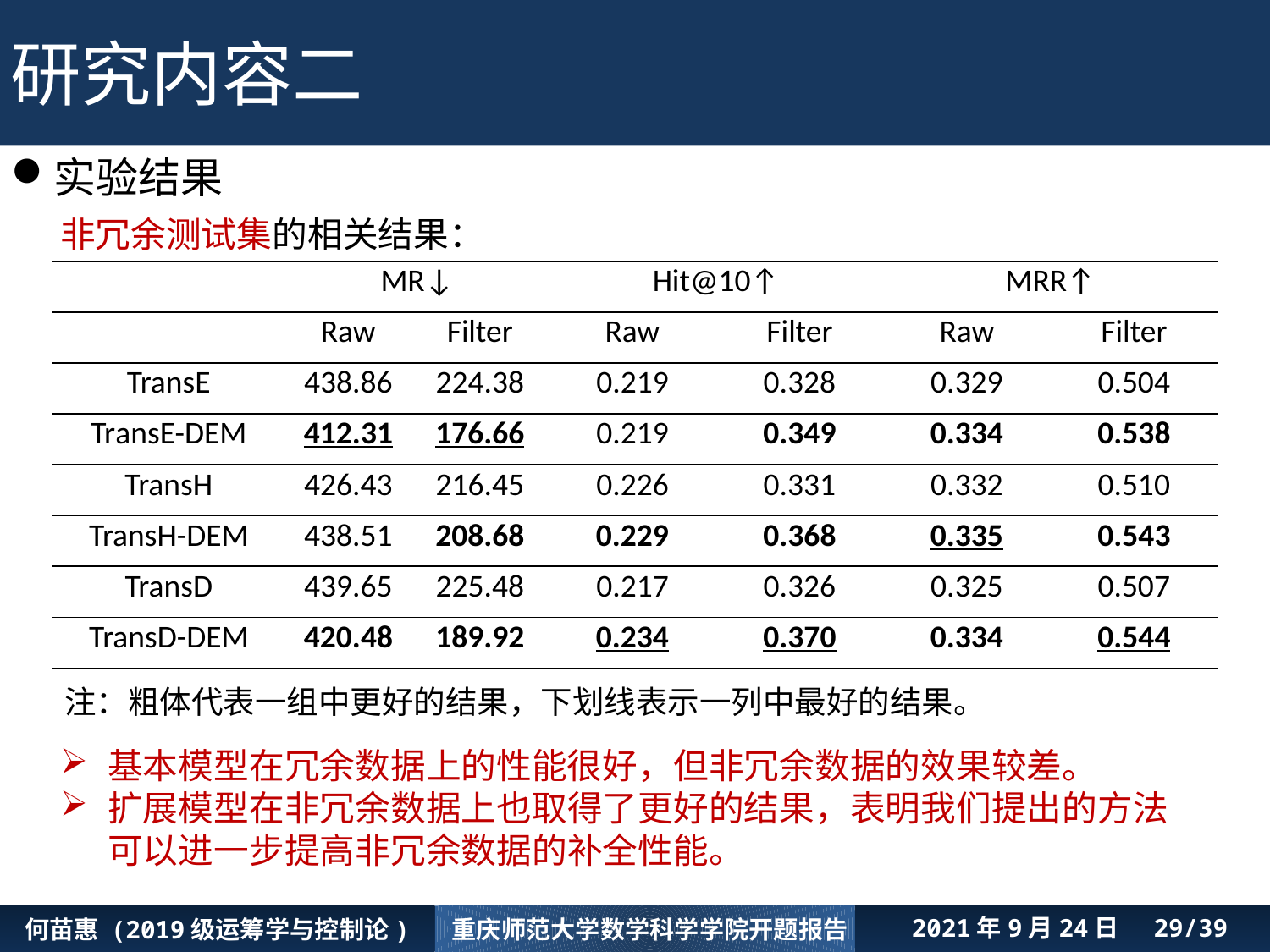

研究内容二
实验结果
非冗余测试集的相关结果：
|  | MR↓ |  | Hit@10↑ |  | MRR↑ |  |
| --- | --- | --- | --- | --- | --- | --- |
|  | Raw | Filter | Raw | Filter | Raw | Filter |
| TransE | 438.86 | 224.38 | 0.219 | 0.328 | 0.329 | 0.504 |
| TransE-DEM | 412.31 | 176.66 | 0.219 | 0.349 | 0.334 | 0.538 |
| TransH | 426.43 | 216.45 | 0.226 | 0.331 | 0.332 | 0.510 |
| TransH-DEM | 438.51 | 208.68 | 0.229 | 0.368 | 0.335 | 0.543 |
| TransD | 439.65 | 225.48 | 0.217 | 0.326 | 0.325 | 0.507 |
| TransD-DEM | 420.48 | 189.92 | 0.234 | 0.370 | 0.334 | 0.544 |
注：粗体代表一组中更好的结果，下划线表示一列中最好的结果。
基本模型在冗余数据上的性能很好，但非冗余数据的效果较差。
扩展模型在非冗余数据上也取得了更好的结果，表明我们提出的方法可以进一步提高非冗余数据的补全性能。
何苗惠 (2019级运筹学与控制论)
重庆师范大学数学科学学院开题报告
2021年9月24日     29/39